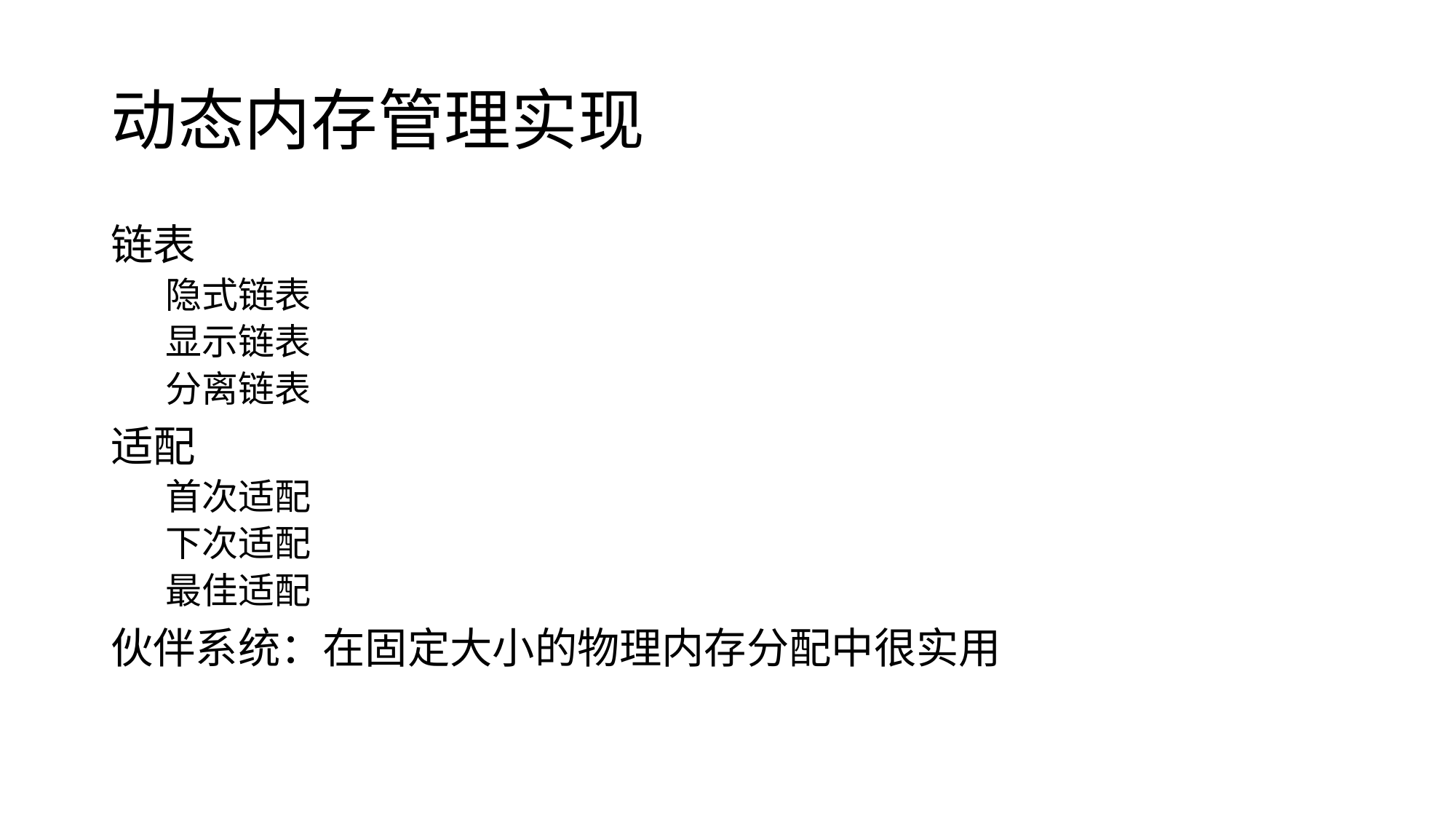

# 动态内存管理实现
链表
隐式链表
显示链表
分离链表
适配
首次适配
下次适配
最佳适配
伙伴系统：在固定大小的物理内存分配中很实用